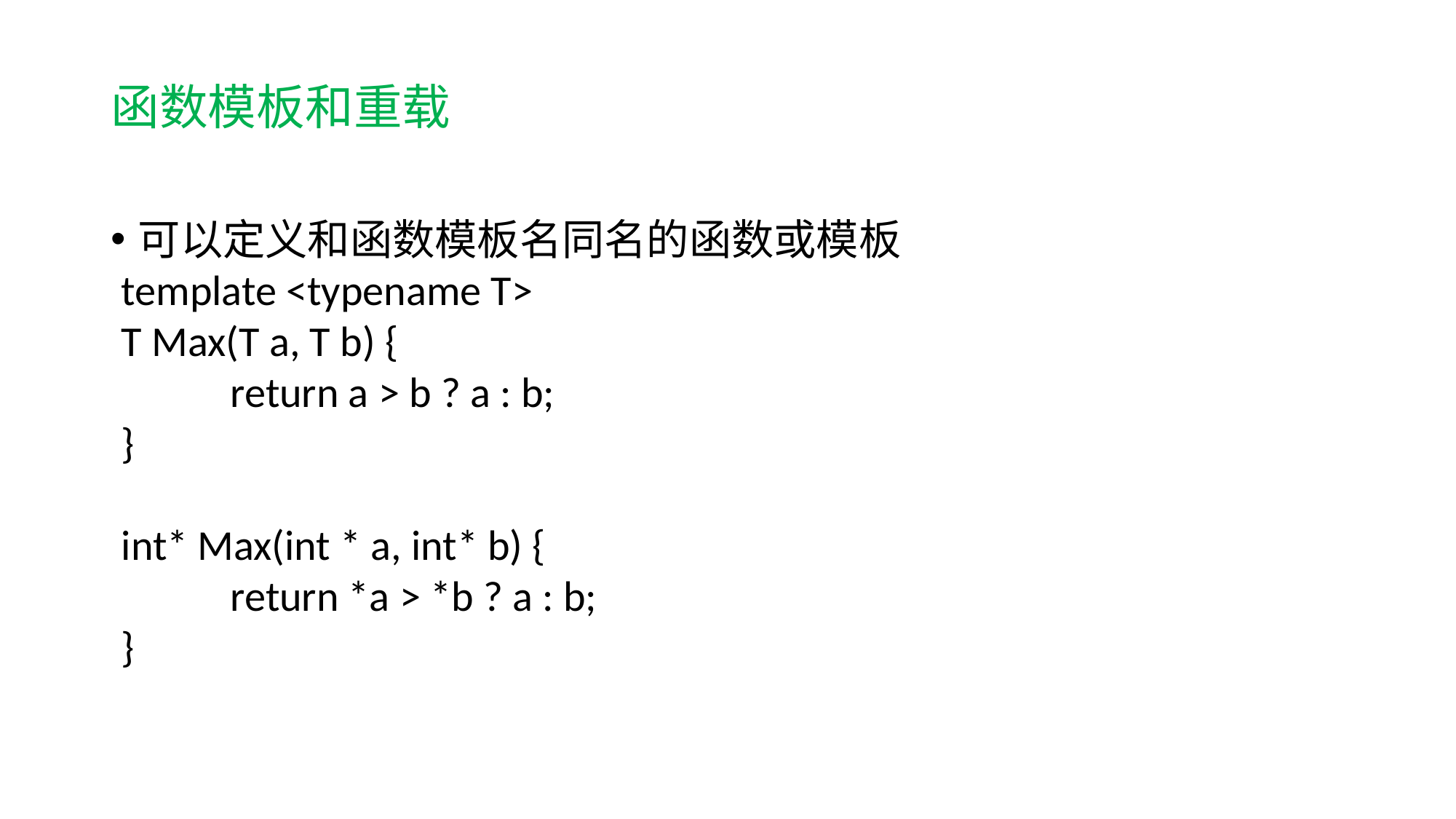

# 函数模板和重载
可以定义和函数模板名同名的函数或模板

template <typename T>
T Max(T a, T b) {
	return a > b ? a : b;
}

int* Max(int * a, int* b) {
	return *a > *b ? a : b;
}